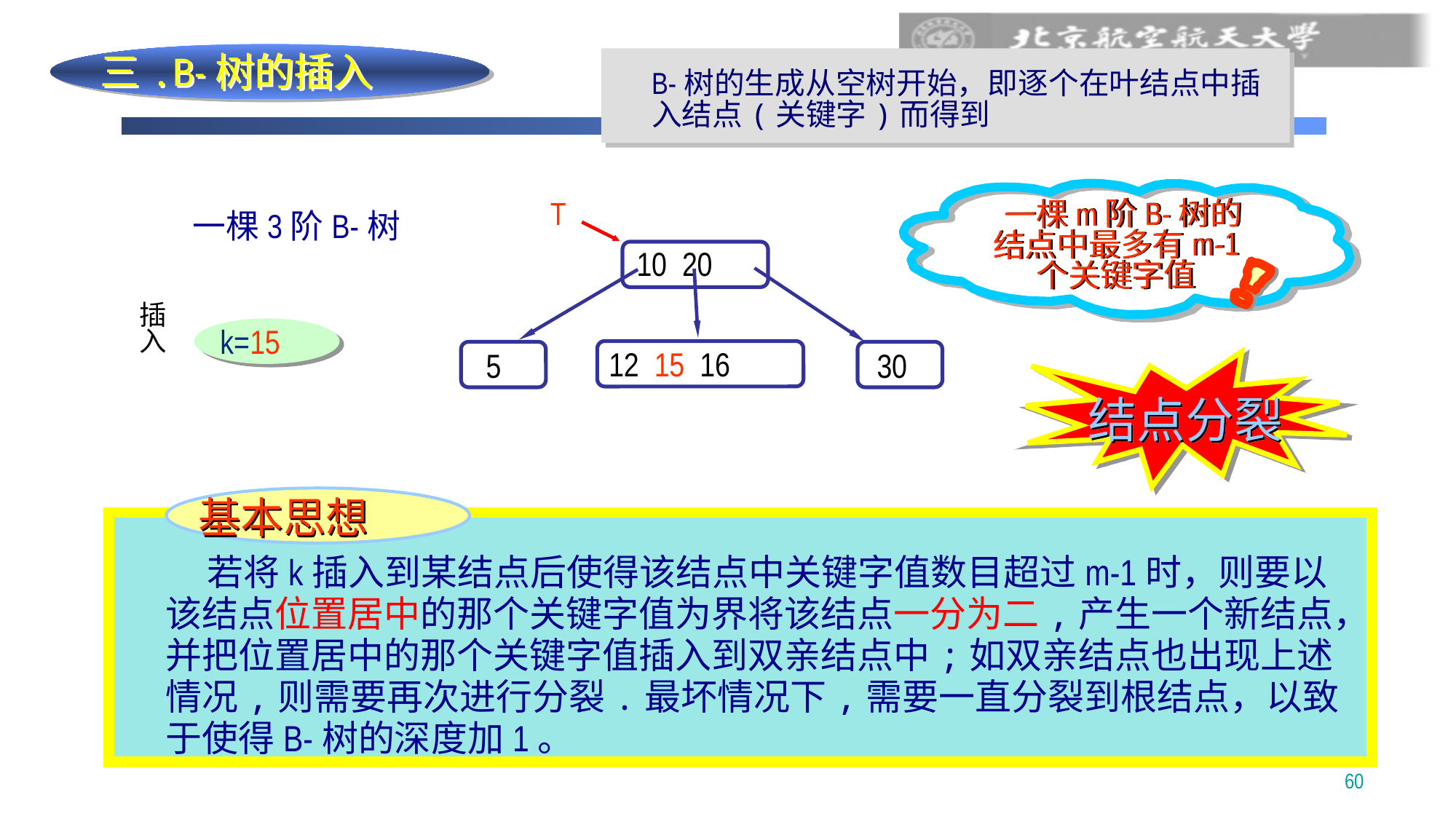

三.B-树的插入

B-树的生成从空树开始，即逐个在叶结点中插入结点(关键字)而得到

 一棵m阶B-树的
结点中最多有m-1
个关键字值

T

10  20

12  16

5

30

一棵3阶B-树
插
入
k=15

12  15  16

结点分裂

15
基本思想

    若将k插入到某结点后使得该结点中关键字值数目超过m-1时，则要以该结点位置居中的那个关键字值为界将该结点一分为二,产生一个新结点，并把位置居中的那个关键字值插入到双亲结点中;如双亲结点也出现上述情况,则需要再次进行分裂.最坏情况下,需要一直分裂到根结点，以致于使得B-树的深度加1。
    若将k插入到某结点后使得该结点中关键字值数目超过m-1时，则要以该结点位置居中的那个关键字值为界将该结点一分
为二,产生一个新结点，并把位置居中的那个关键字值插入到双
亲结点中;如双亲结点也出现上述情况,则需要再次进行分裂.最
坏情况下,需要一直分裂到根结点，以致于使得B-树的深度加1。
60